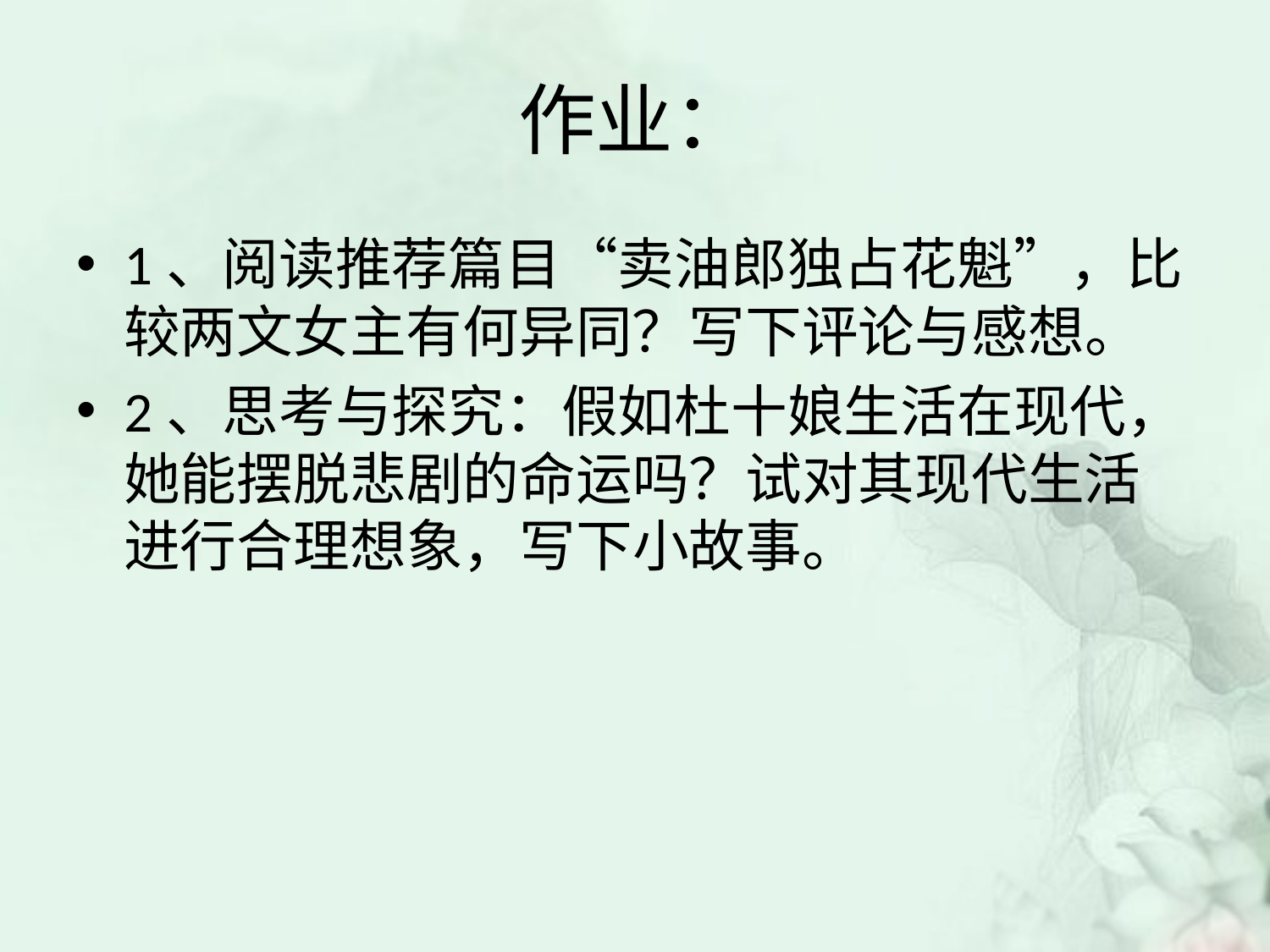

# 作业：
1、阅读推荐篇目“卖油郎独占花魁”，比较两文女主有何异同？写下评论与感想。
2、思考与探究：假如杜十娘生活在现代，她能摆脱悲剧的命运吗？试对其现代生活进行合理想象，写下小故事。